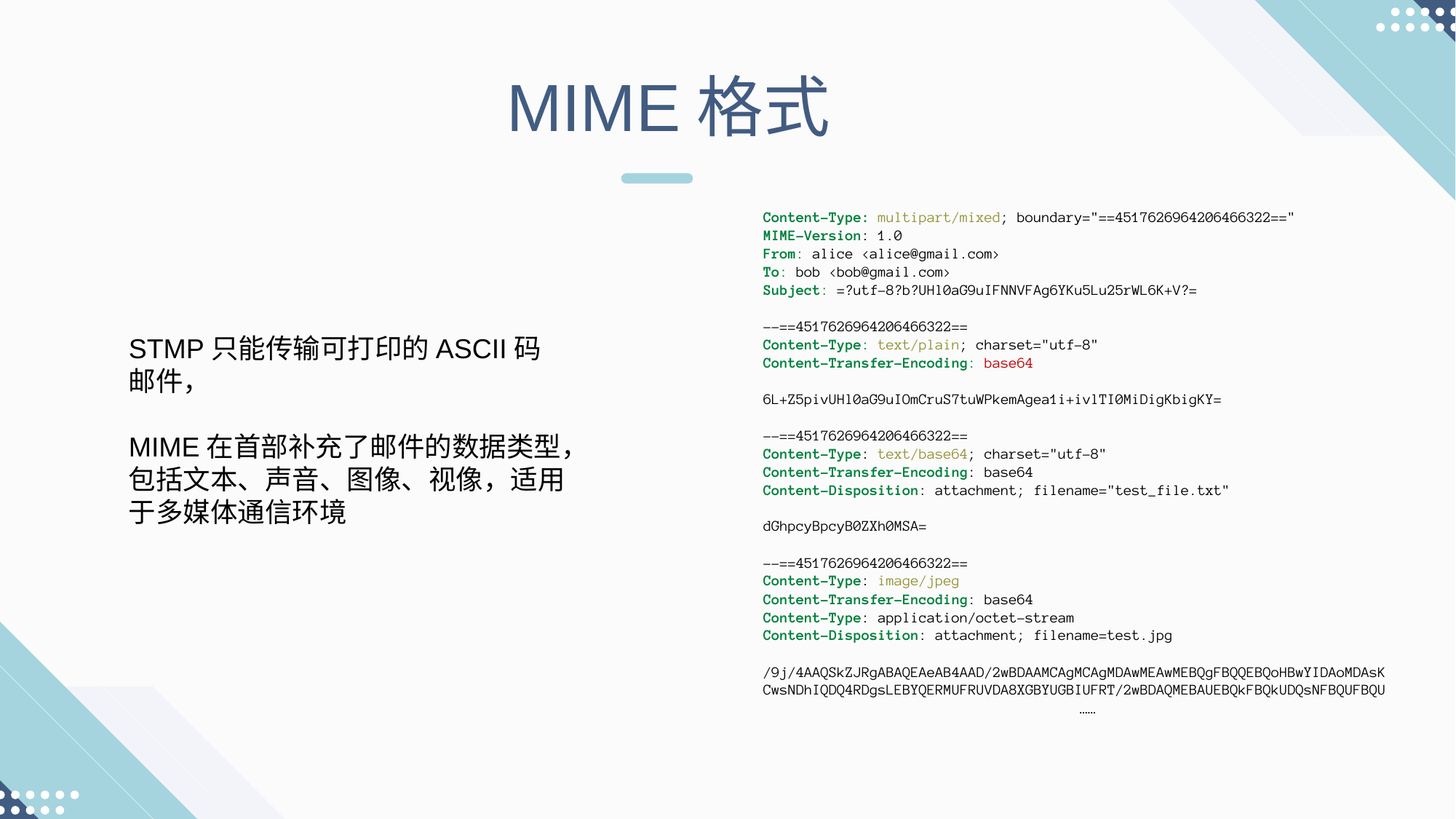

MIME格式

Content-Type: multipart/mixed; boundary="==4517626964206466322=="
MIME-Version: 1.0
From: alice <alice@gmail.com>
To: bob <bob@gmail.com>
Subject: =?utf-8?b?UHl0aG9uIFNNVFAg6YKu5Lu25rWL6K+V?=

--==4517626964206466322==
Content-Type: text/plain; charset="utf-8"
Content-Transfer-Encoding: base64

6L+Z5pivUHl0aG9uIOmCruS7tuWPkemAgea1i+ivlTI0MiDigKbigKY=

--==4517626964206466322==
Content-Type: text/base64; charset="utf-8"
Content-Transfer-Encoding: base64
Content-Disposition: attachment; filename="test_file.txt"

dGhpcyBpcyB0ZXh0MSA=

--==4517626964206466322==
Content-Type: image/jpeg
Content-Transfer-Encoding: base64
Content-Type: application/octet-stream
Content-Disposition: attachment; filename=test.jpg

/9j/4AAQSkZJRgABAQEAeAB4AAD/2wBDAAMCAgMCAgMDAwMEAwMEBQgFBQQEBQoHBwYIDAoMDAsK
CwsNDhIQDQ4RDgsLEBYQERMUFRUVDA8XGBYUGBIUFRT/2wBDAQMEBAUEBQkFBQkUDQsNFBQUFBQU
	 	            ……

STMP只能传输可打印的ASCII码邮件，

MIME在首部补充了邮件的数据类型，
包括文本、声音、图像、视像，适用于多媒体通信环境